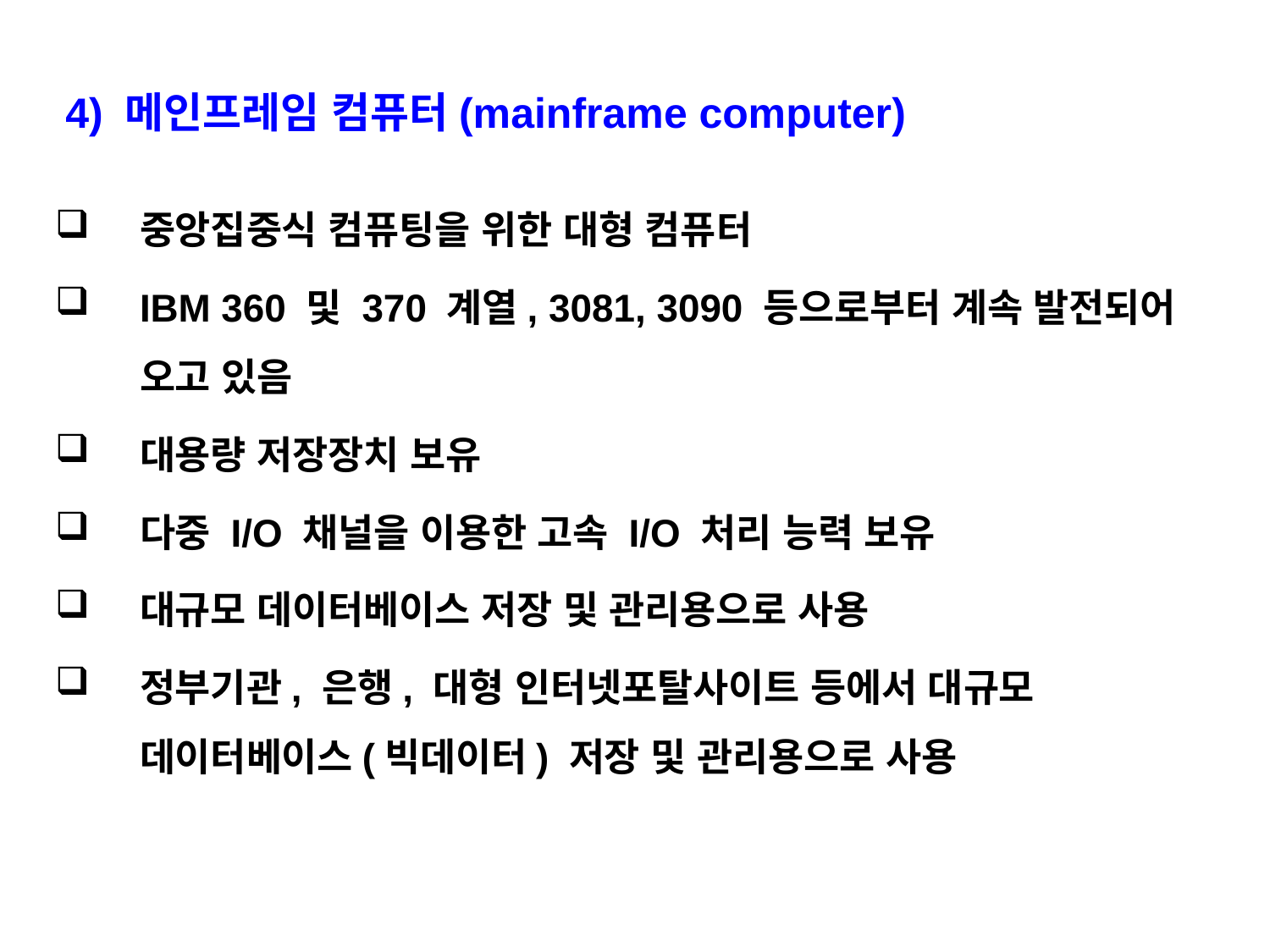

# 4) 메인프레임 컴퓨터(mainframe computer)
중앙집중식 컴퓨팅을 위한 대형 컴퓨터
IBM 360 및 370 계열, 3081, 3090 등으로부터 계속 발전되어 오고 있음
대용량 저장장치 보유
다중 I/O 채널을 이용한 고속 I/O 처리 능력 보유
대규모 데이터베이스 저장 및 관리용으로 사용
정부기관, 은행, 대형 인터넷포탈사이트 등에서 대규모 데이터베이스(빅데이터) 저장 및 관리용으로 사용